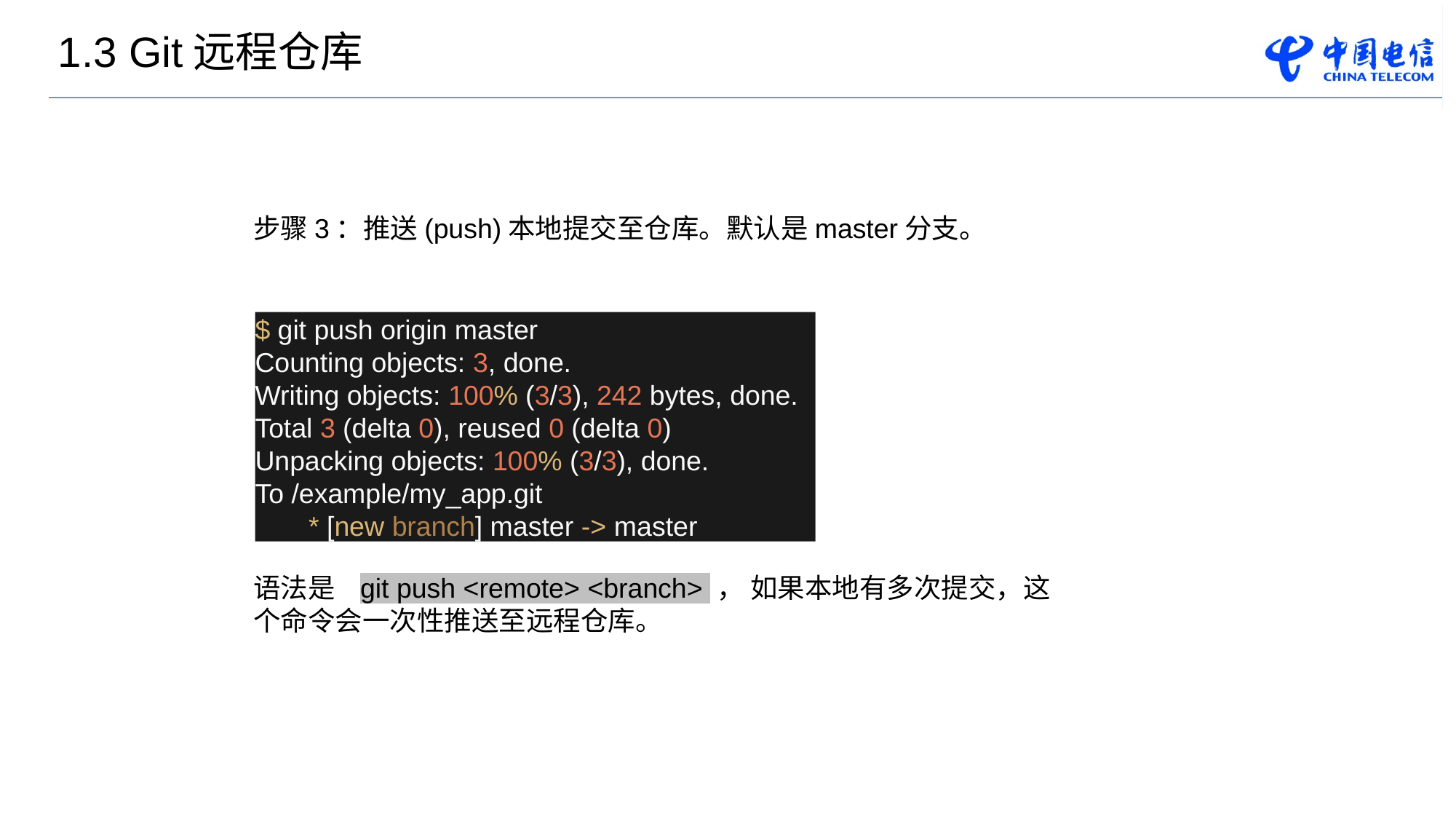

1.3 Git远程仓库
步骤3：推送(push)本地提交至仓库。默认是master分支。
$ git push origin master
Counting objects: 3, done.
Writing objects: 100% (3/3), 242 bytes, done.
Total 3 (delta 0), reused 0 (delta 0)
Unpacking objects: 100% (3/3), done.
To /example/my_app.git
       * [new branch] master -> master
语法是   git push <remote> <branch> ， 如果本地有多次提交，这个命令会一次性推送至远程仓库。